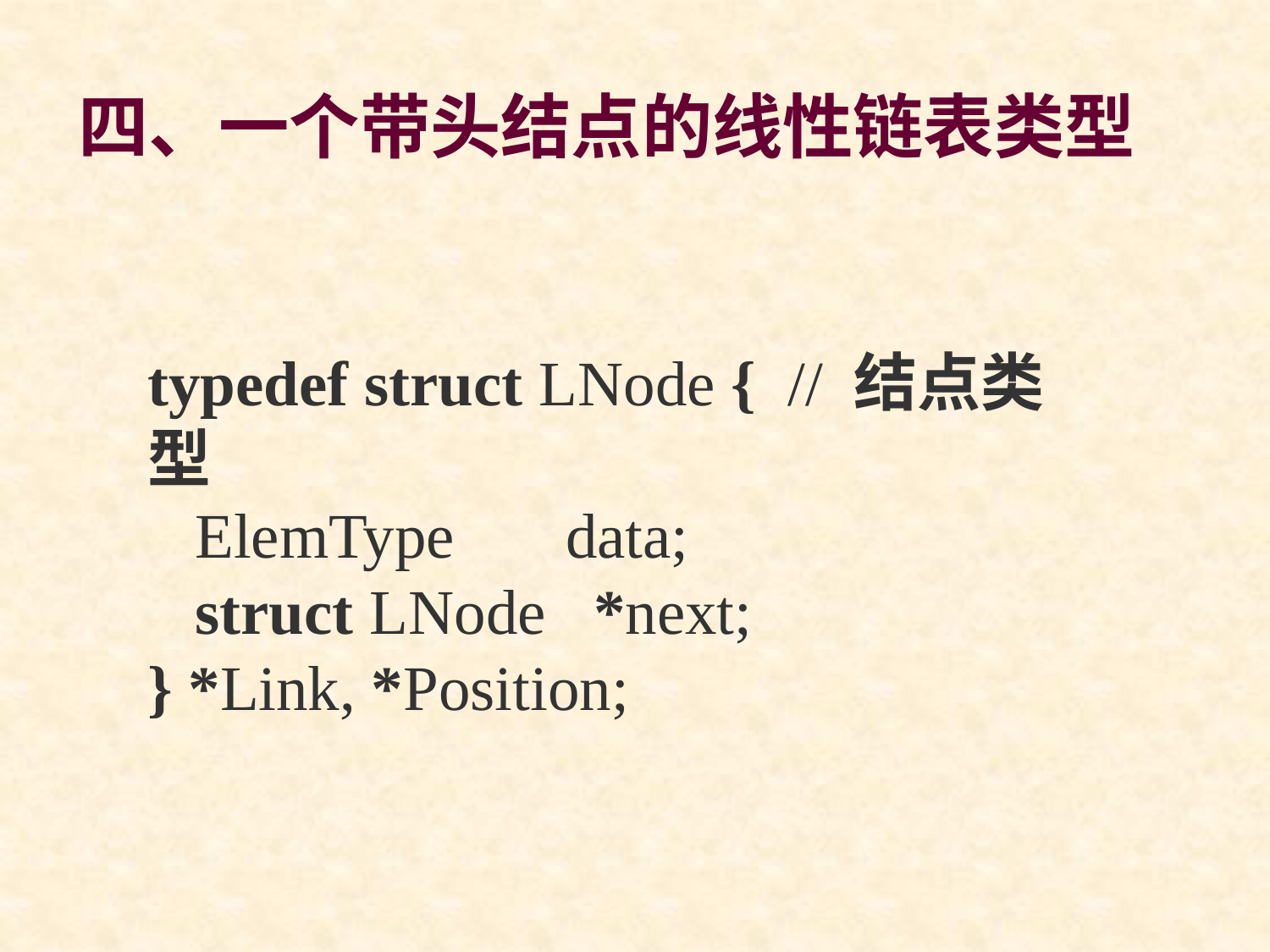

四、一个带头结点的线性链表类型
typedef struct LNode {  // 结点类型
   ElemType       data;
   struct LNode   *next;
} *Link, *Position;